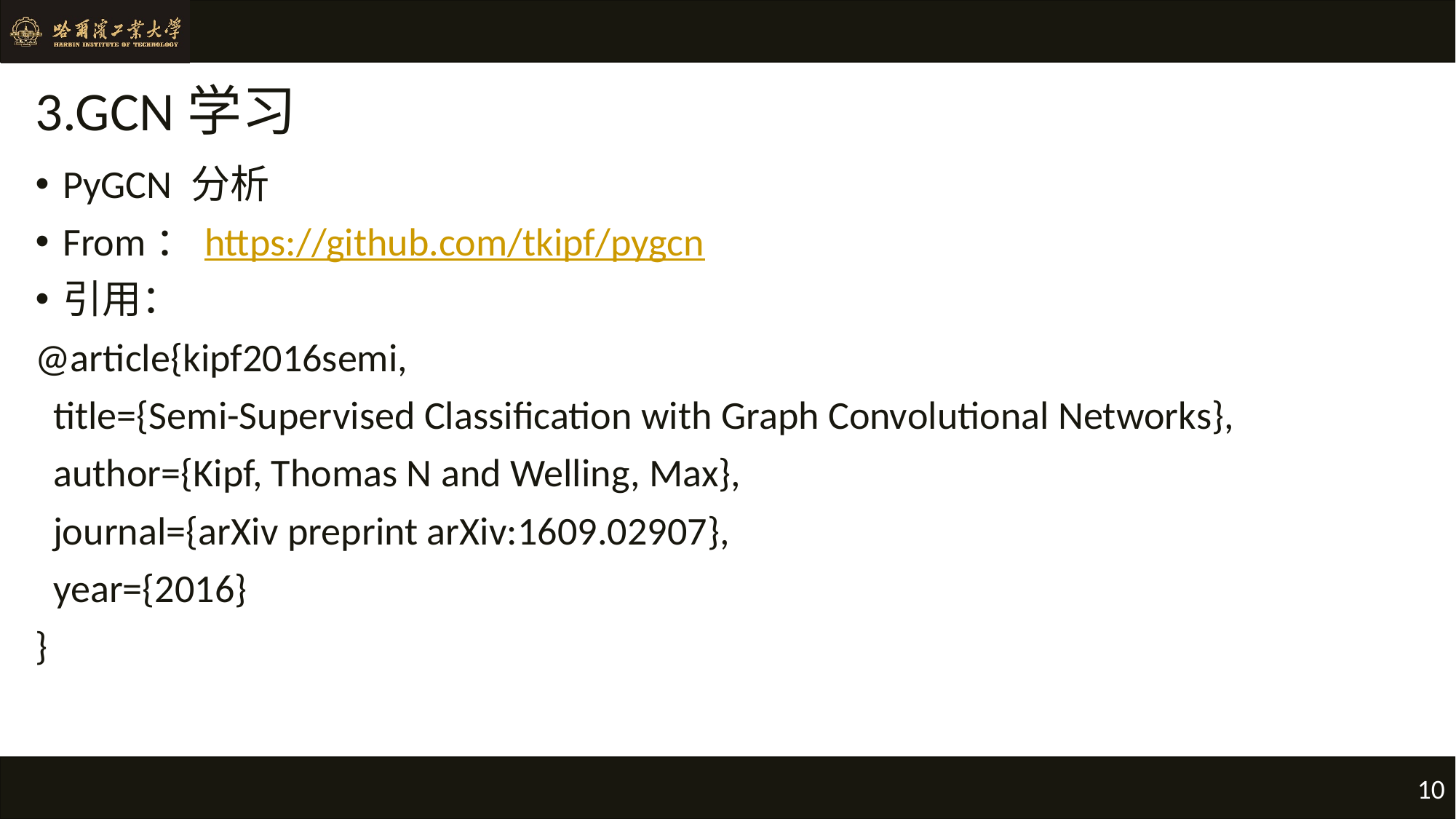

# 3.GCN学习
PyGCN 分析
From：https://github.com/tkipf/pygcn
引用：
@article{kipf2016semi,
  title={Semi-Supervised Classification with Graph Convolutional Networks},
  author={Kipf, Thomas N and Welling, Max},
  journal={arXiv preprint arXiv:1609.02907},
  year={2016}
}
10